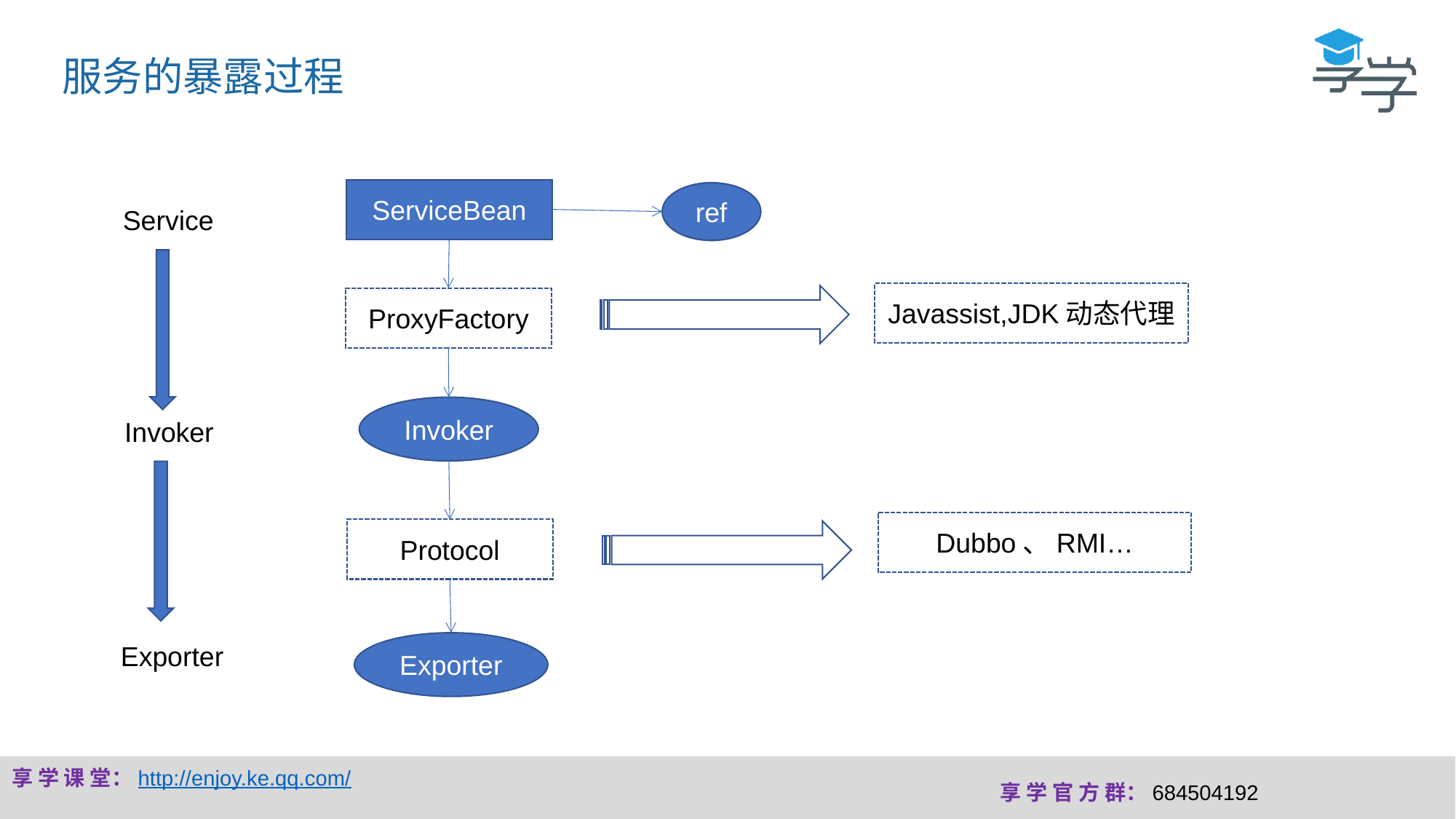

服务的暴露过程
ServiceBean
ref
Service

Javassist,JDK动态代理

ProxyFactory
Invoker
Invoker

Dubbo、RMI…
Protocol

Exporter
Exporter